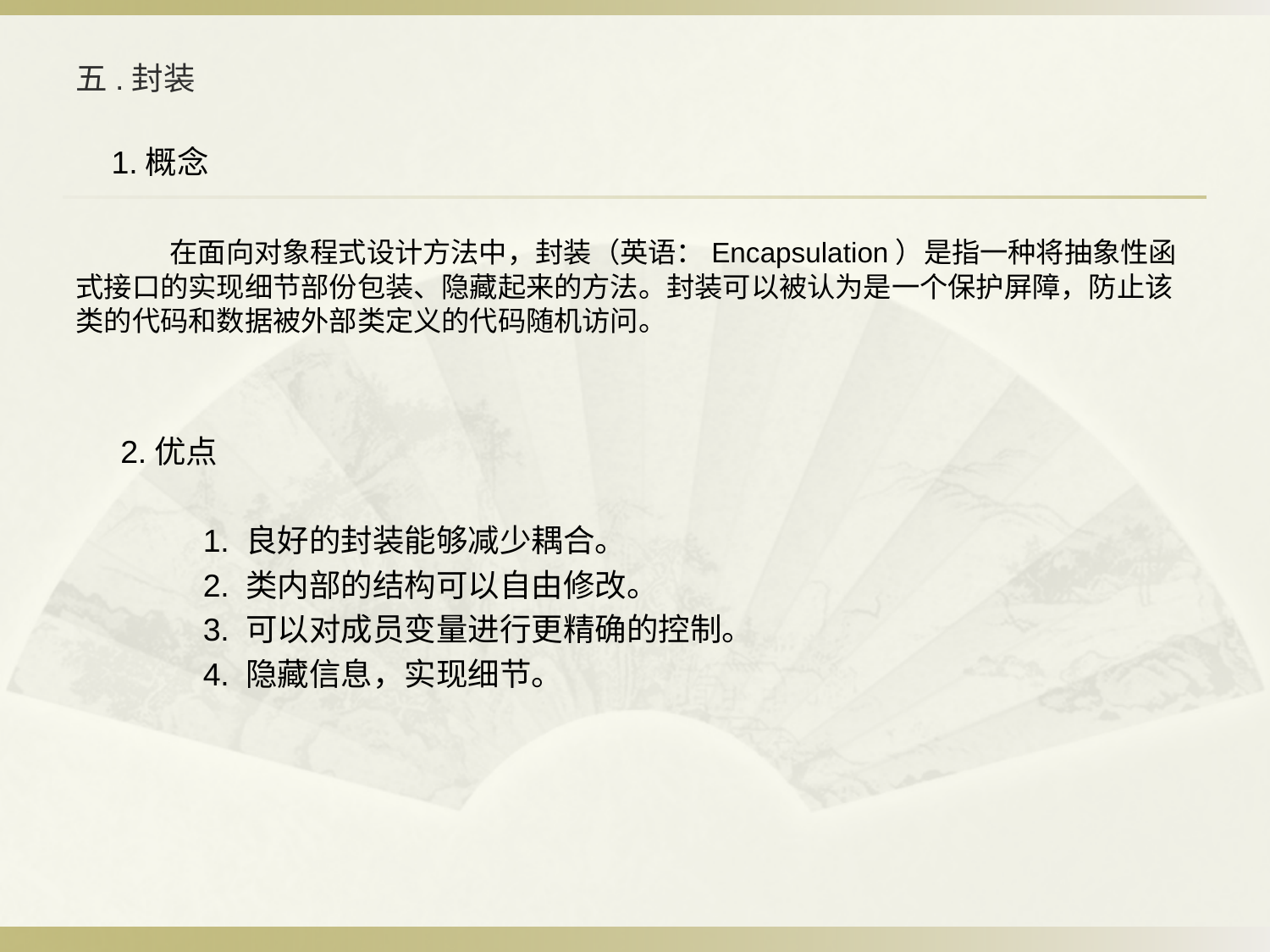

# 五.封装
    1.概念

            在面向对象程式设计方法中，封装（英语：Encapsulation）是指一种将抽象性函式接口的实现细节部份包装、隐藏起来的方法。封装可以被认为是一个保护屏障，防止该类的代码和数据被外部类定义的代码随机访问。

     2.优点

	1. 良好的封装能够减少耦合。
	2. 类内部的结构可以自由修改。
	3. 可以对成员变量进行更精确的控制。
	4. 隐藏信息，实现细节。